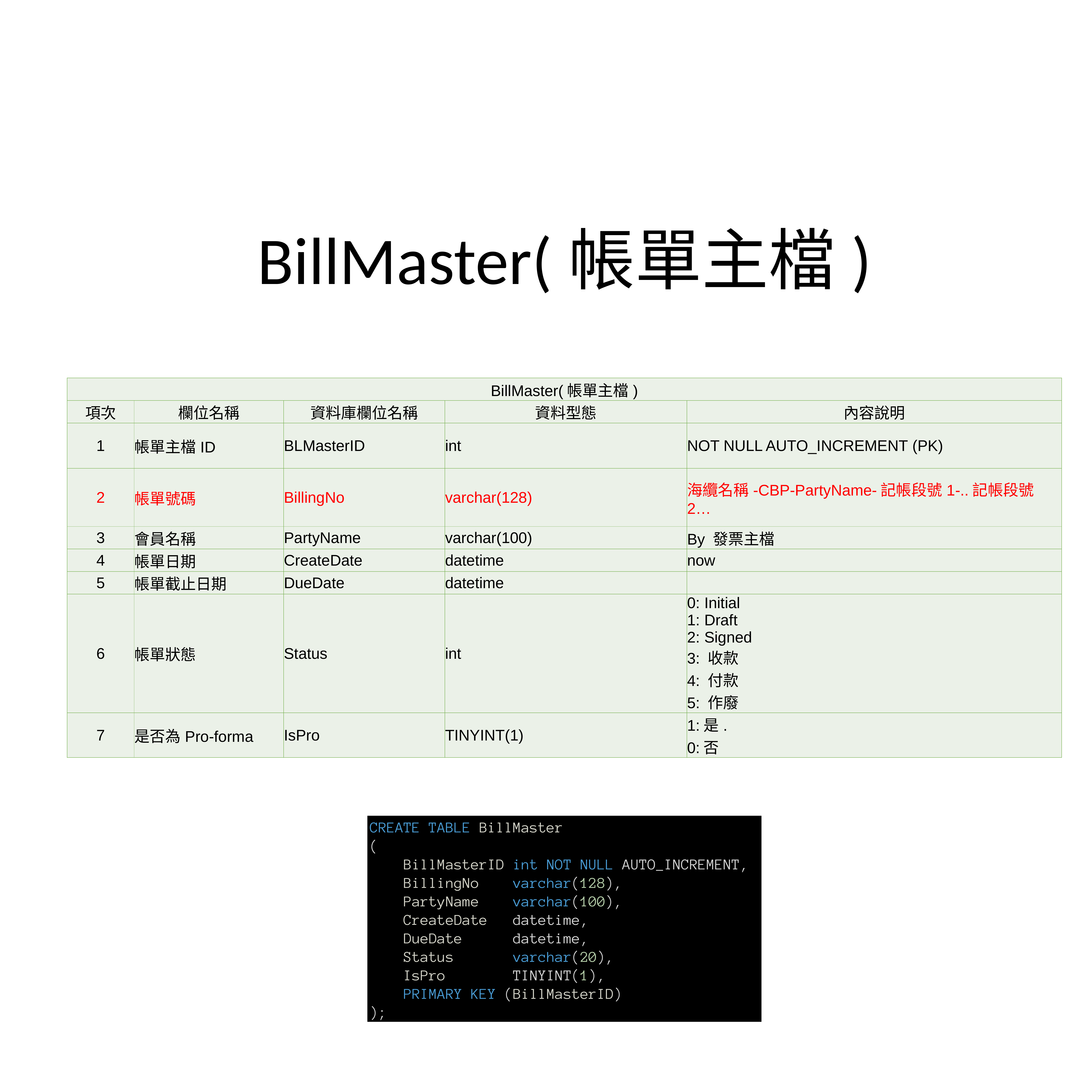

BillMaster(帳單主檔)
| BillMaster(帳單主檔) |  |  |  |  |
| --- | --- | --- | --- | --- |
| 項次 | 欄位名稱 | 資料庫欄位名稱 | 資料型態 | 內容說明 |
| 1 | 帳單主檔ID | BLMasterID | int | NOT NULL AUTO\_INCREMENT (PK) |
| 2 | 帳單號碼 | BillingNo | varchar(128) | 海纜名稱-CBP-PartyName-記帳段號1-..記帳段號2… |
| 3 | 會員名稱 | PartyName | varchar(100) | By 發票主檔 |
| 4 | 帳單日期 | CreateDate | datetime | now |
| 5 | 帳單截止日期 | DueDate | datetime |  |
| 6 | 帳單狀態 | Status | int | 0: Initial 1: Draft 2: Signed 3: 收款 4: 付款 5: 作廢 |
| 7 | 是否為Pro-forma | IsPro | TINYINT(1) | 1:是. 0:否 |
CREATE TABLE BillMaster
(
    BillMasterID int NOT NULL AUTO_INCREMENT,
    BillingNo    varchar(128),
    PartyName    varchar(100),
    CreateDate   datetime,
    DueDate      datetime,
    Status       varchar(20),
    IsPro        TINYINT(1),
    PRIMARY KEY (BillMasterID)
);